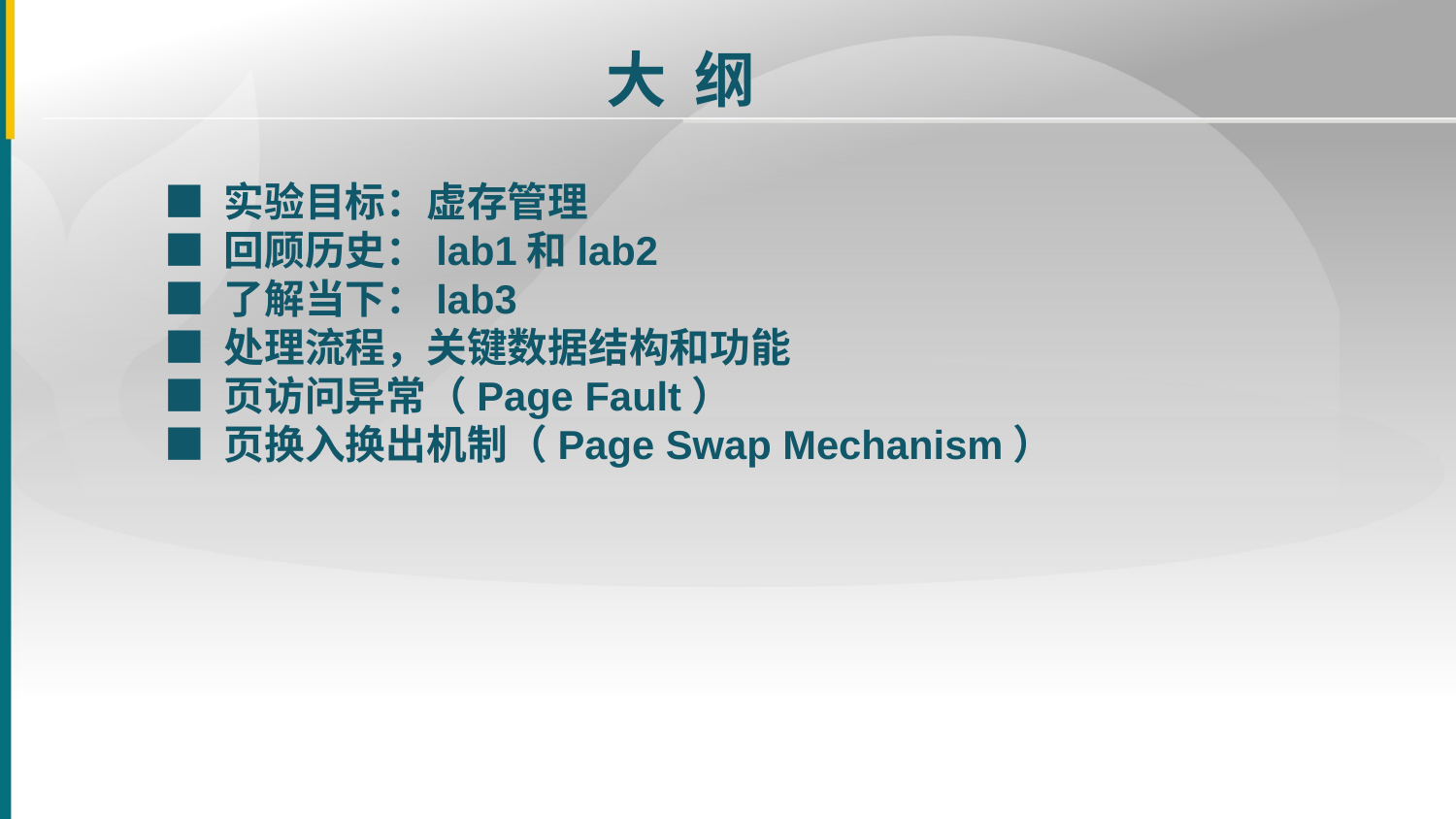

大  纲
■ 实验目标：虚存管理
■ 回顾历史：lab1和lab2
■ 了解当下：lab3
■ 处理流程，关键数据结构和功能
■ 页访问异常（Page Fault）
■ 页换入换出机制（Page Swap Mechanism）